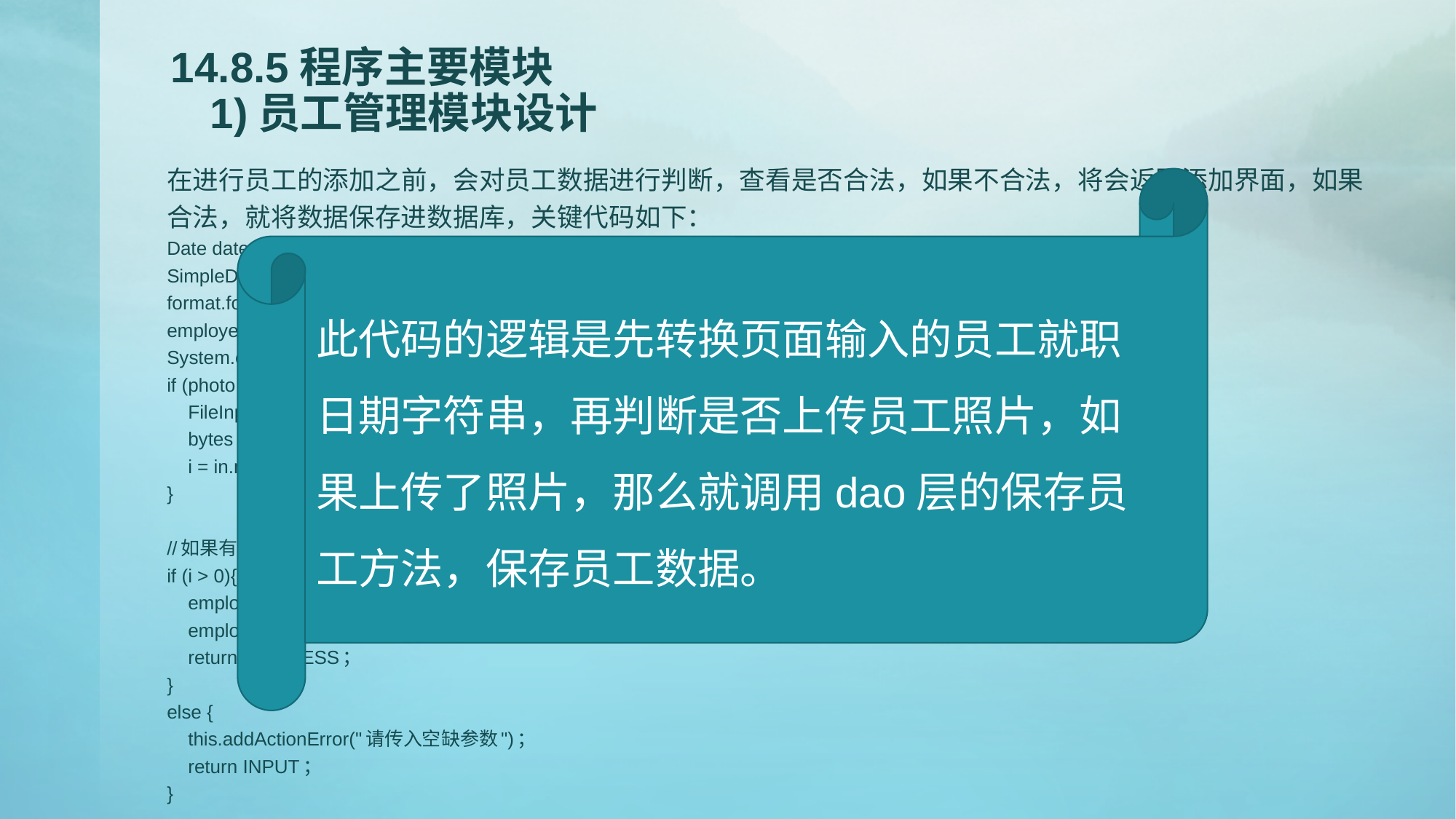

# 14.8.5程序主要模块 1)员工管理模块设计
在进行员工的添加之前，会对员工数据进行判断，查看是否合法，如果不合法，将会返回添加界面，如果合法，就将数据保存进数据库，关键代码如下：
Date date = new Date(hireDate)；
SimpleDateFormat format = new SimpleDateFormat("yyyy-MM-dd")；
format.format(date)；
employeesEntity.setHireDate(date)；
System.out.print(hireDate+"  " + date)；
if (photo != null){
    FileInputStream in = new FileInputStream(photo)；
    bytes = new byte[in.available()]；
    i = in.read(bytes)；
}

//如果有文件，并且成功写入byte[]数组，那么employeesEntity对象的属性都赋值完成，即可插入数据库
if (i > 0){
    employeesEntity.setPhoto(bytes)；
    employeeService.addEmployee(employeesEntity)；
    return  SUCCESS；
}
else {
    this.addActionError("请传入空缺参数")；
    return INPUT；
}
此代码的逻辑是先转换页面输入的员工就职日期字符串，再判断是否上传员工照片，如果上传了照片，那么就调用dao层的保存员工方法，保存员工数据。